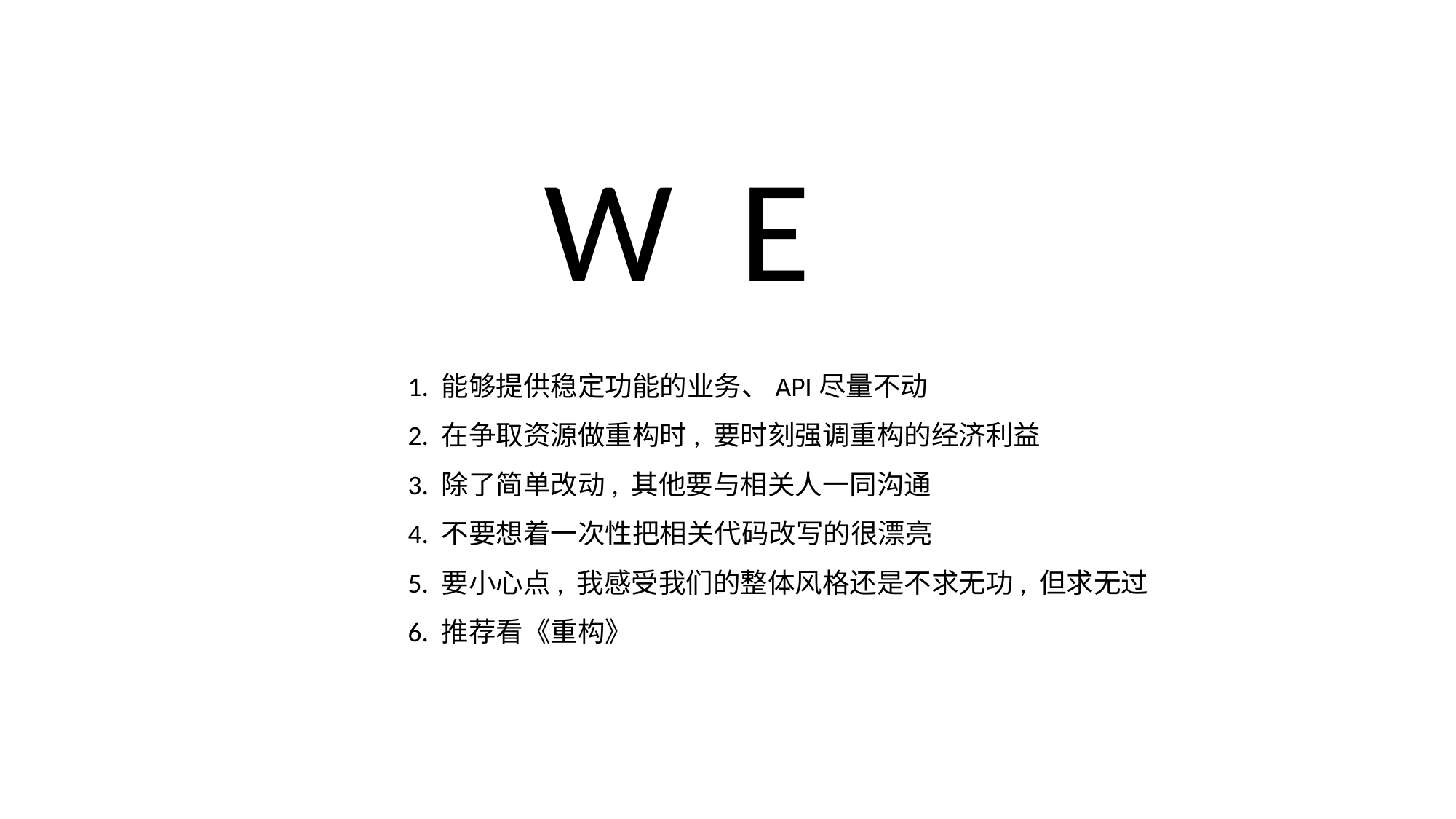

W  E
1. 能够提供稳定功能的业务、API尽量不动
2. 在争取资源做重构时, 要时刻强调重构的经济利益
3. 除了简单改动, 其他要与相关人一同沟通
4. 不要想着一次性把相关代码改写的很漂亮
5. 要小心点, 我感受我们的整体风格还是不求无功, 但求无过
6. 推荐看《重构》